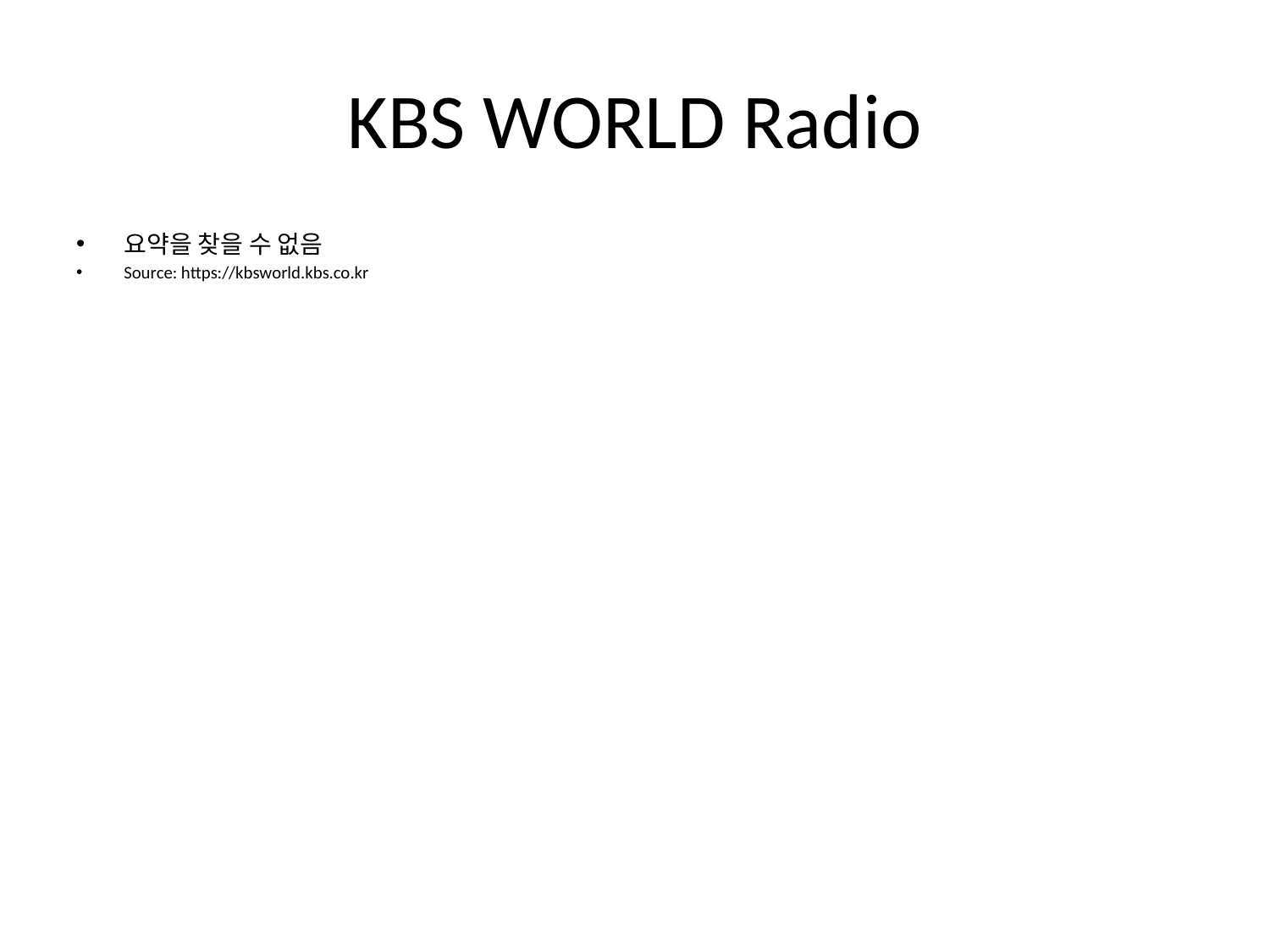

# KBS WORLD Radio
요약을 찾을 수 없음
Source: https://kbsworld.kbs.co.kr